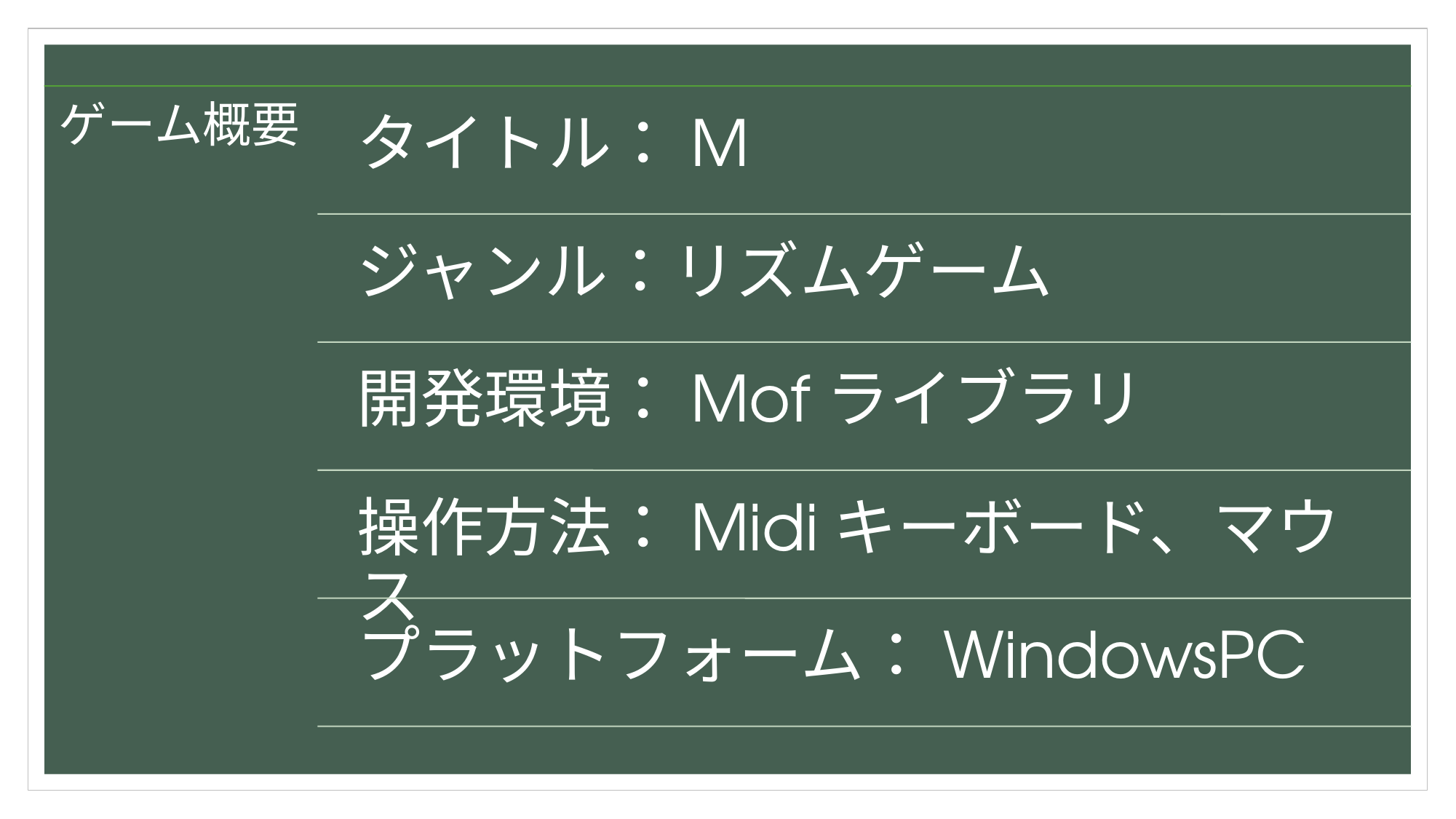

ゲーム概要
タイトル：M
ジャンル：リズムゲーム
開発環境：Mofライブラリ
操作方法：Midiキーボード、マウス
プラットフォーム：WindowsPC